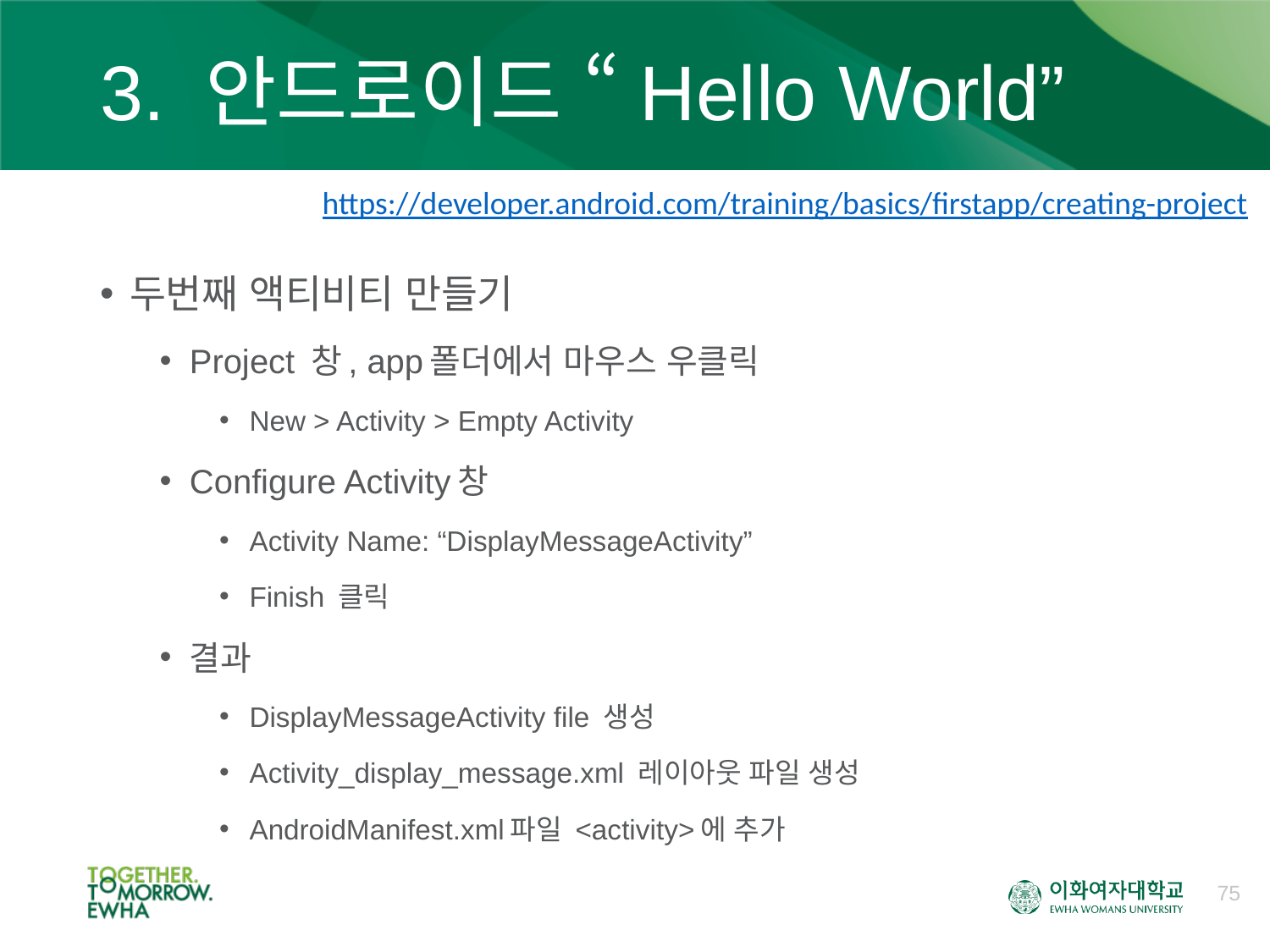

# 3. 안드로이드 “Hello World”
https://developer.android.com/training/basics/firstapp/creating-project
두번째 액티비티 만들기
Project 창, app폴더에서 마우스 우클릭
New > Activity > Empty Activity
Configure Activity창
Activity Name: “DisplayMessageActivity”
Finish 클릭
결과
DisplayMessageActivity file 생성
Activity_display_message.xml 레이아웃 파일 생성
AndroidManifest.xml파일 <activity>에 추가

75